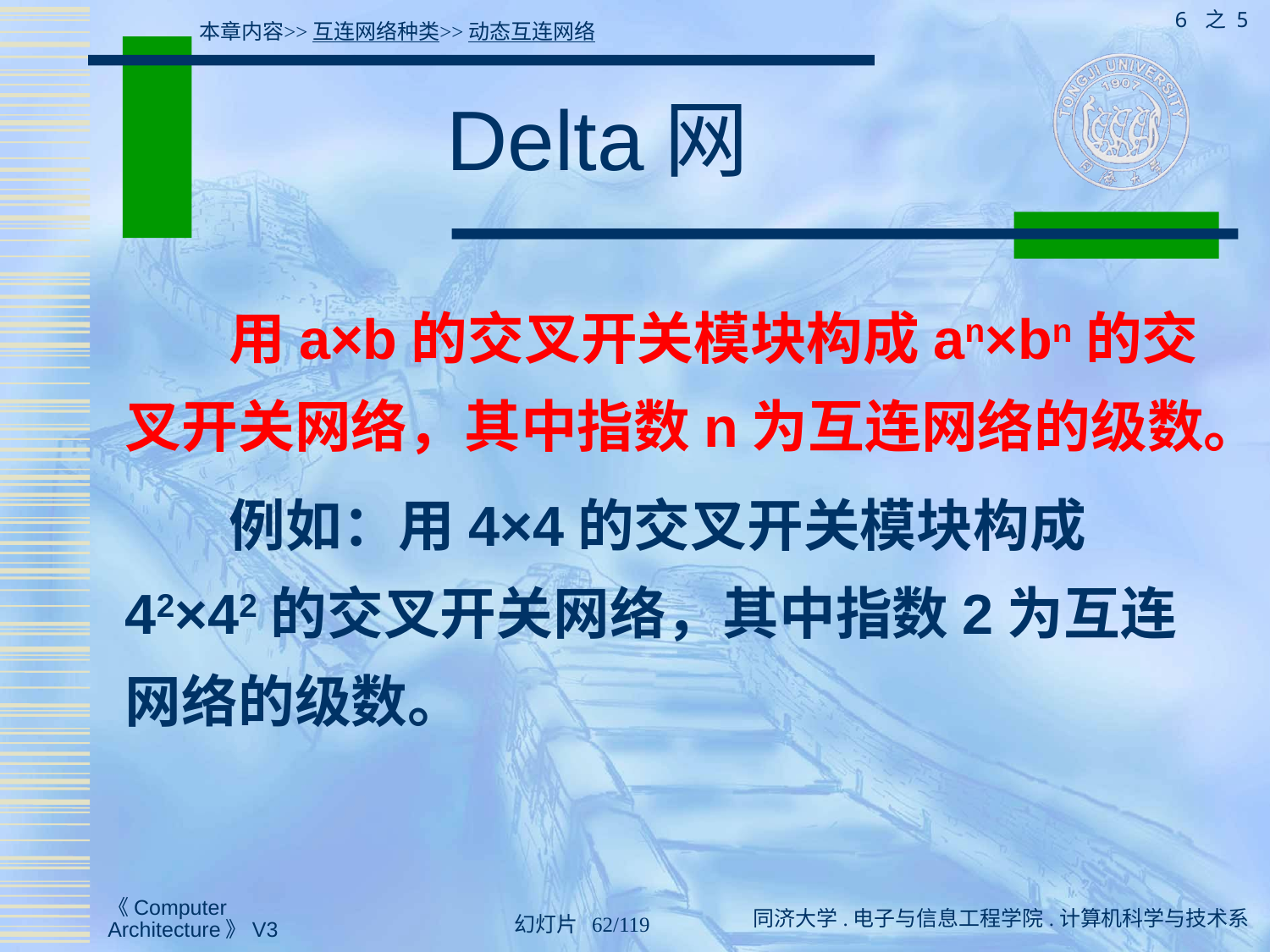

6 之 5
本章内容>>互连网络种类>>动态互连网络
# Delta网
       用a×b的交叉开关模块构成an×bn的交叉开关网络，其中指数n为互连网络的级数。
       例如：用4×4的交叉开关模块构成42×42的交叉开关网络，其中指数2为互连网络的级数。